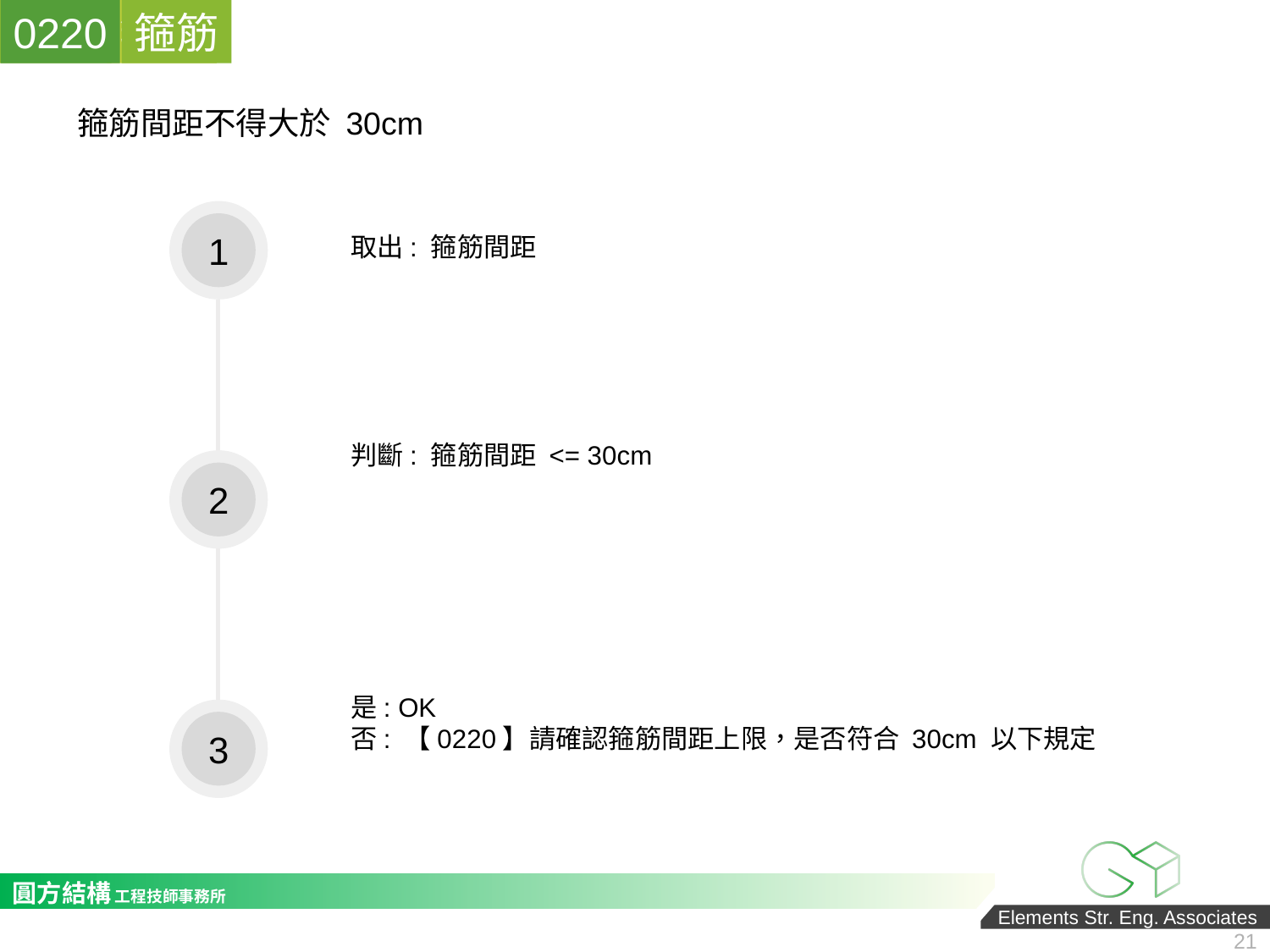

21
0114
0220
箍筋
箍筋
箍筋間距不得大於 30cm
1

取出: 箍筋間距
判斷: 箍筋間距 <= 30cm
2

是: OK
否: 【0220】請確認箍筋間距上限，是否符合 30cm 以下規定
3